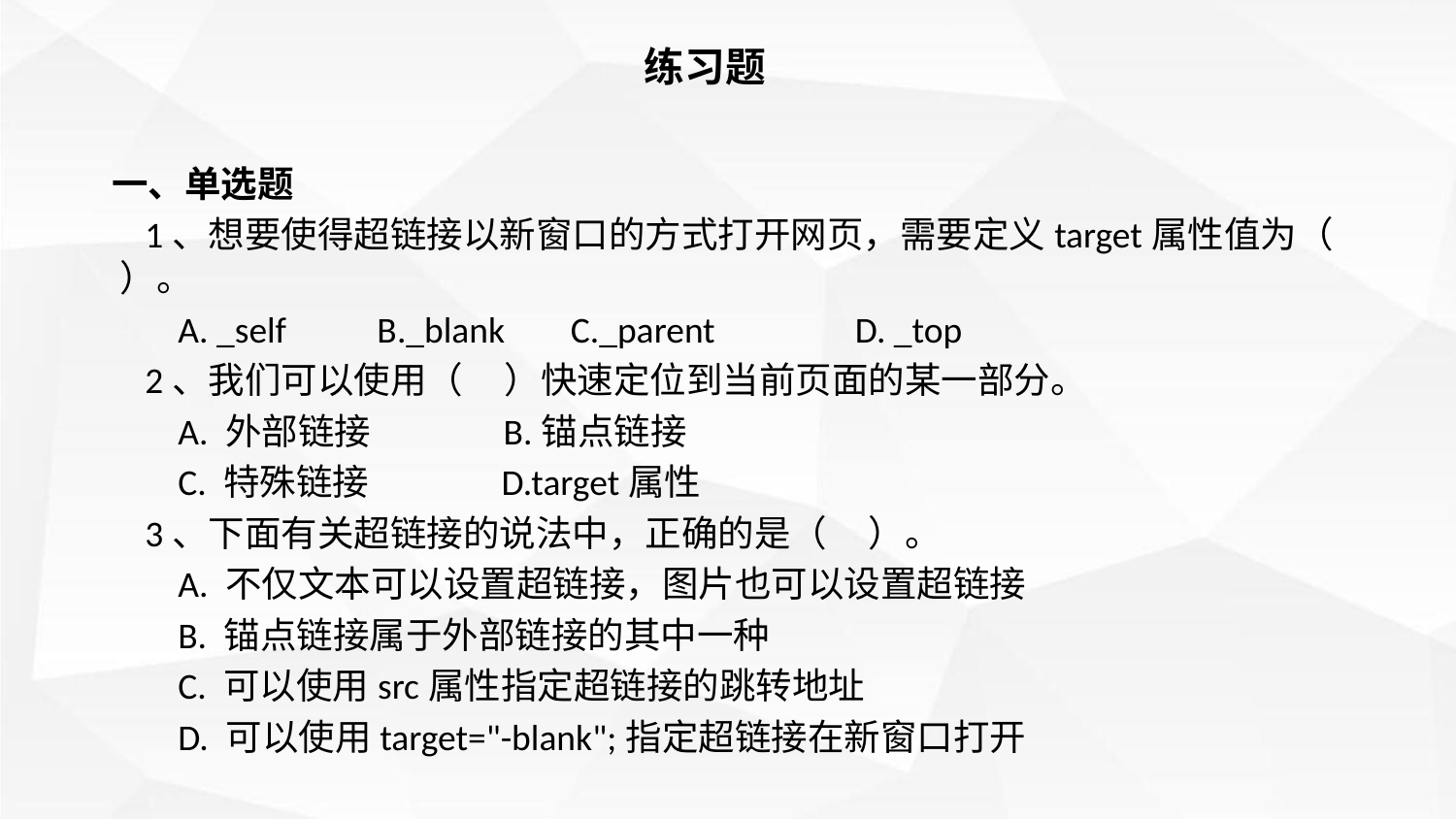

练习题
一、单选题
    1、想要使得超链接以新窗口的方式打开网页，需要定义target属性值为（     ）。
        A. _self           B._blank        C._parent                 D. _top
    2、我们可以使用（     ）快速定位到当前页面的某一部分。
        A. 外部链接               B.锚点链接
        C. 特殊链接               D.target属性
    3、下面有关超链接的说法中，正确的是（     ）。
        A. 不仅文本可以设置超链接，图片也可以设置超链接
        B. 锚点链接属于外部链接的其中一种
        C. 可以使用src属性指定超链接的跳转地址
        D. 可以使用target="-blank";指定超链接在新窗口打开